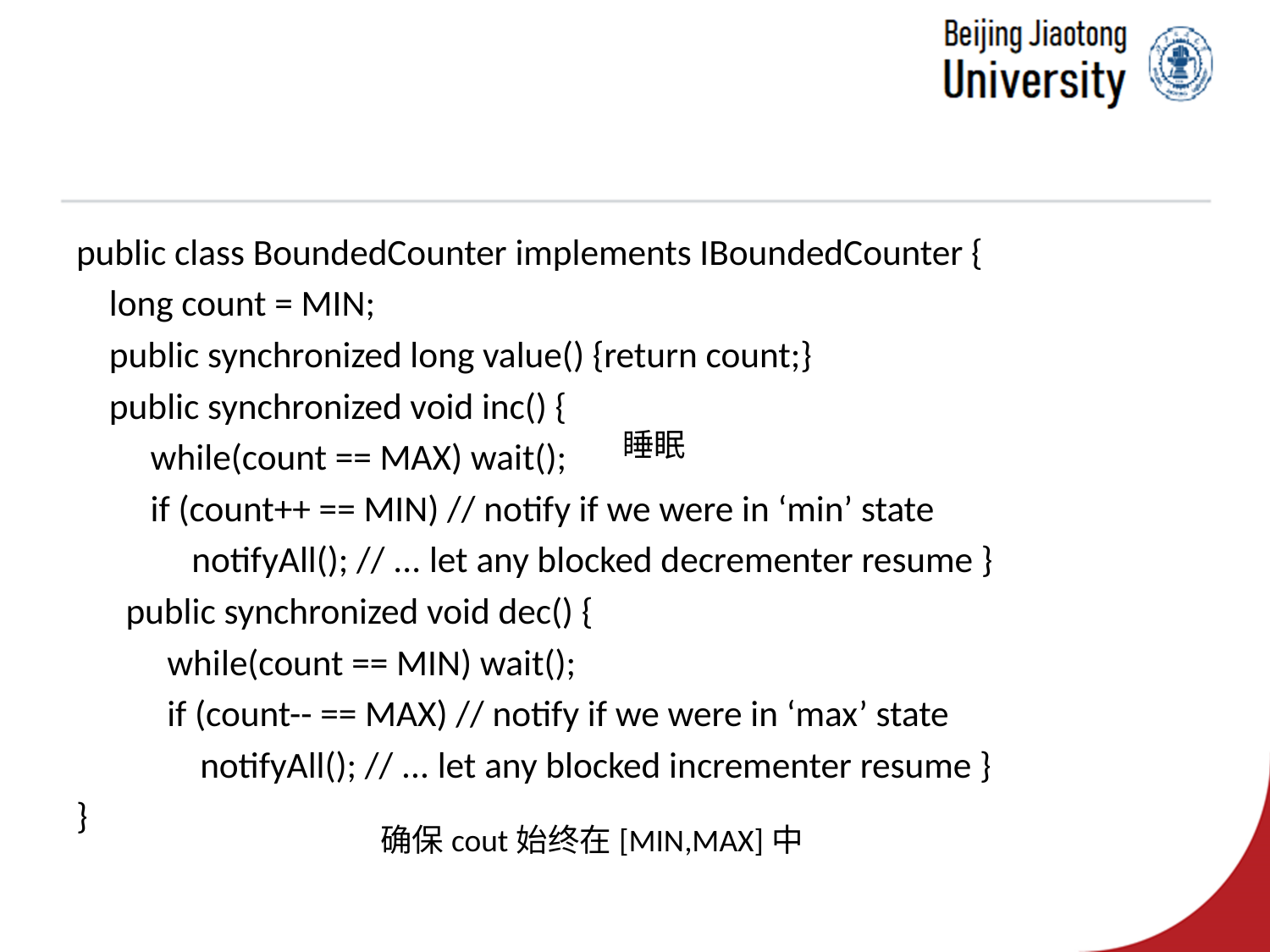

public class BoundedCounter implements IBoundedCounter {
    long count = MIN;
    public synchronized long value() {return count;}
    public synchronized void inc() {
         while(count == MAX) wait();
         if (count++ == MIN) // notify if we were in ‘min’ state
              notifyAll(); // ... let any blocked decrementer resume }
      public synchronized void dec() {
           while(count == MIN) wait();
           if (count-- == MAX) // notify if we were in ‘max’ state
               notifyAll(); // ... let any blocked incrementer resume }
}
睡眠
确保cout始终在[MIN,MAX]中